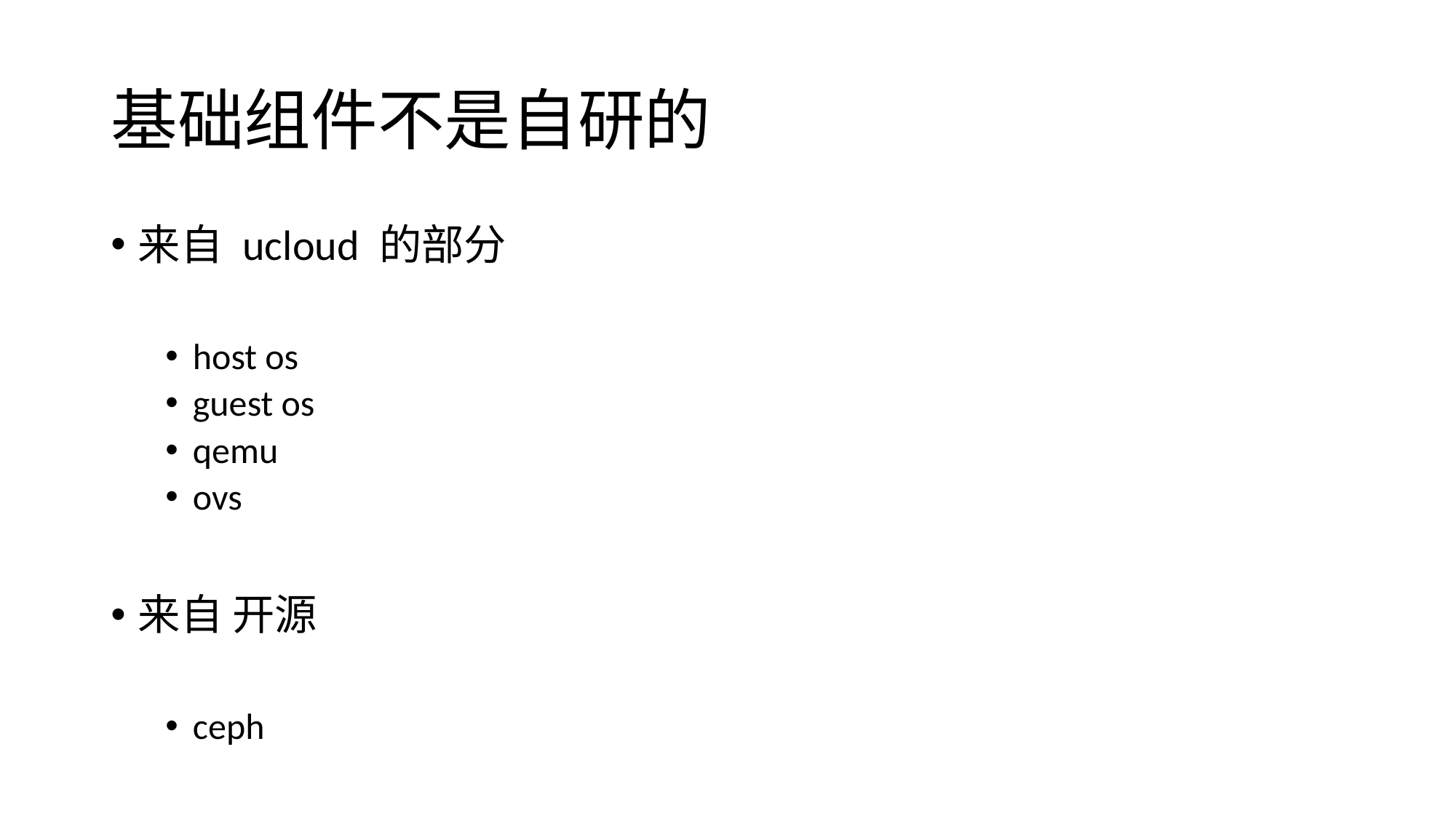

# 基础组件不是自研的
来自 ucloud 的部分

host os
guest os
qemu
ovs

来自 开源

ceph